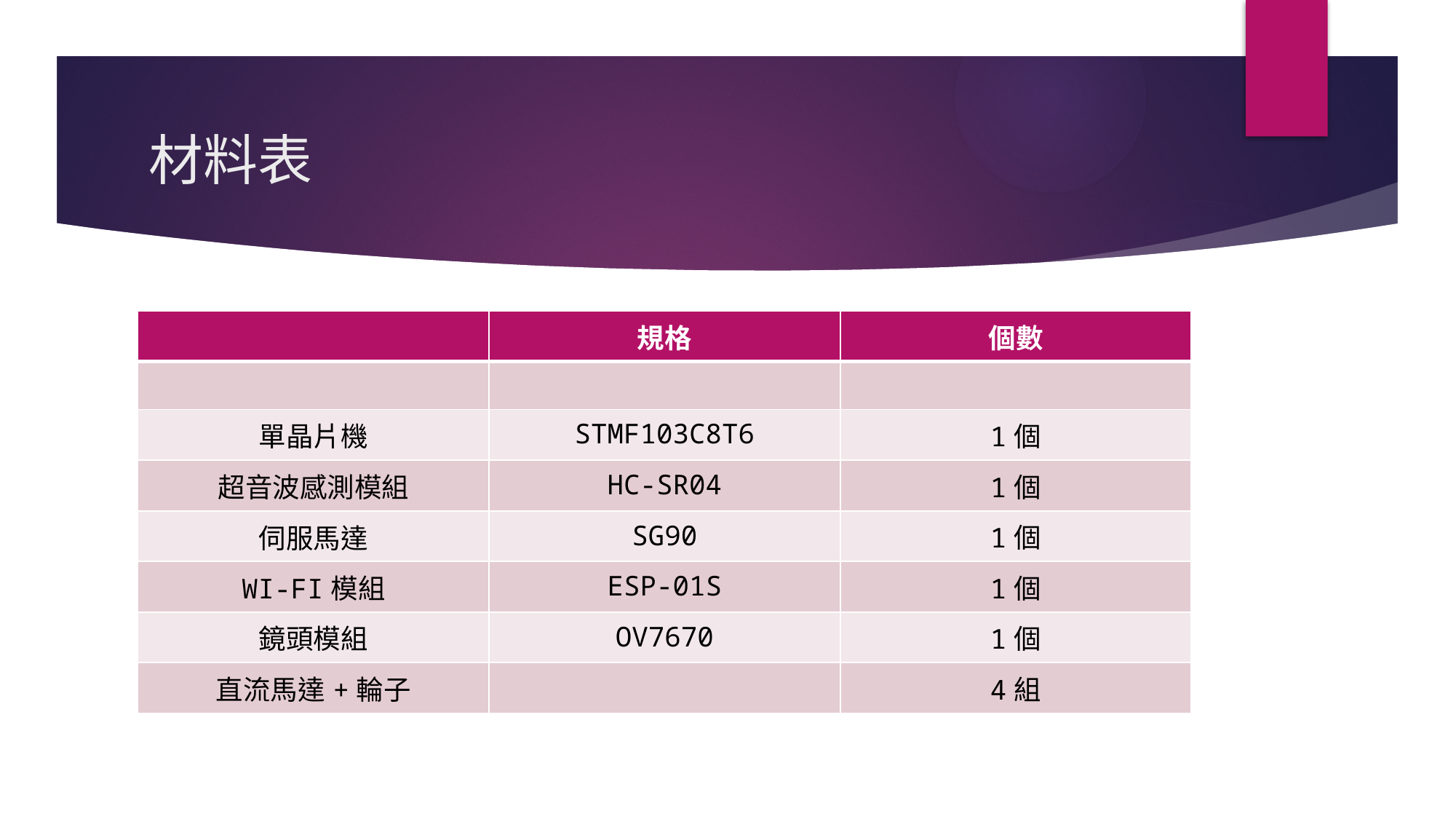

# 材料表
|  | 規格 | 個數 |
| --- | --- | --- |
|  |  |  |
| 單晶片機 | STMF103C8T6 | 1個 |
| 超音波感測模組 | HC-SR04 | 1個 |
| 伺服馬達 | SG90 | 1個 |
| WI-FI模組 | ESP-01S | 1個 |
| 鏡頭模組 | OV7670 | 1個 |
| 直流馬達+輪子 |  | 4組 |